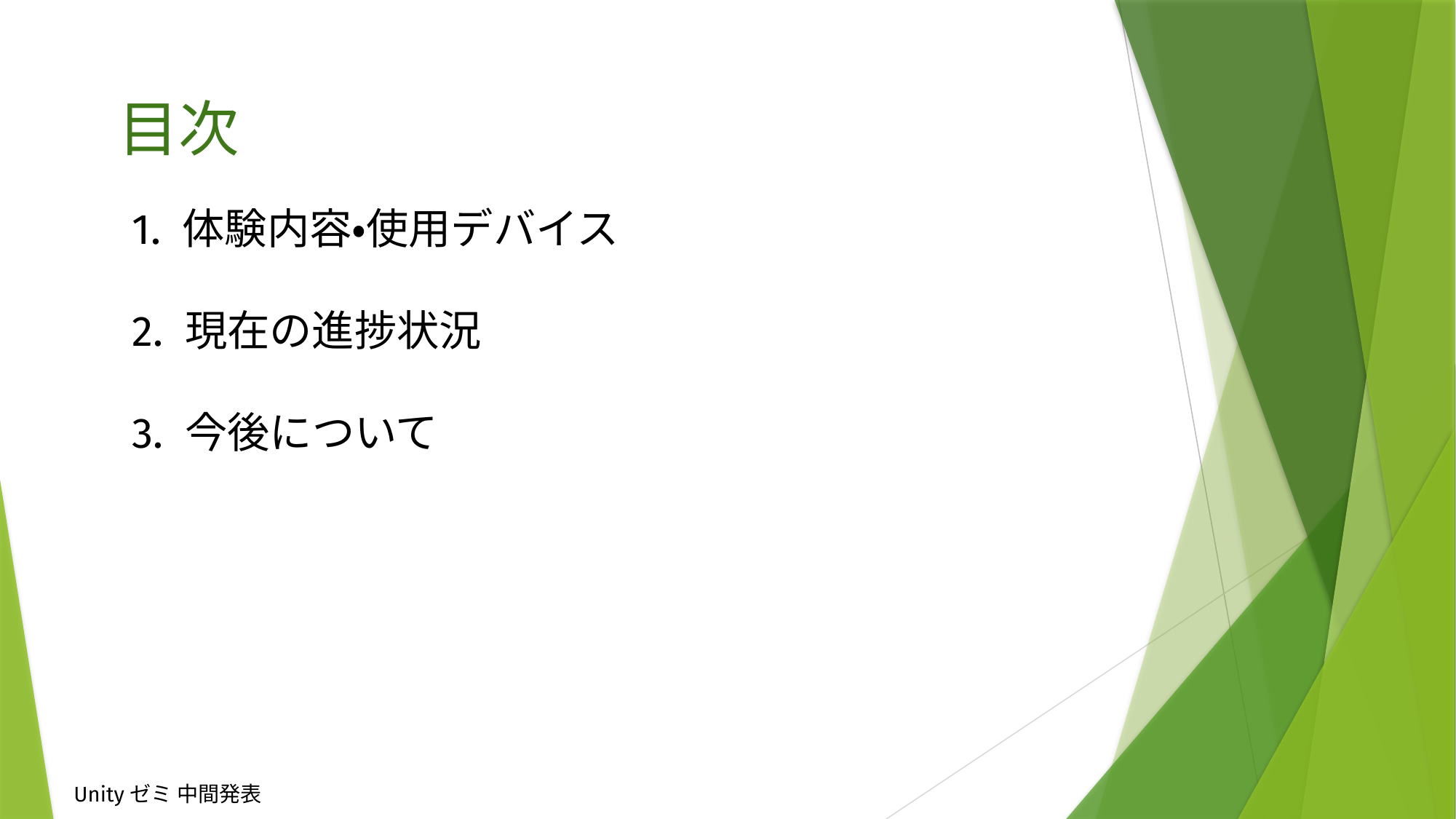

目次
1. 体験内容・使用デバイス

2. 現在の進捗状況

3. 今後について
Unityゼミ 中間発表